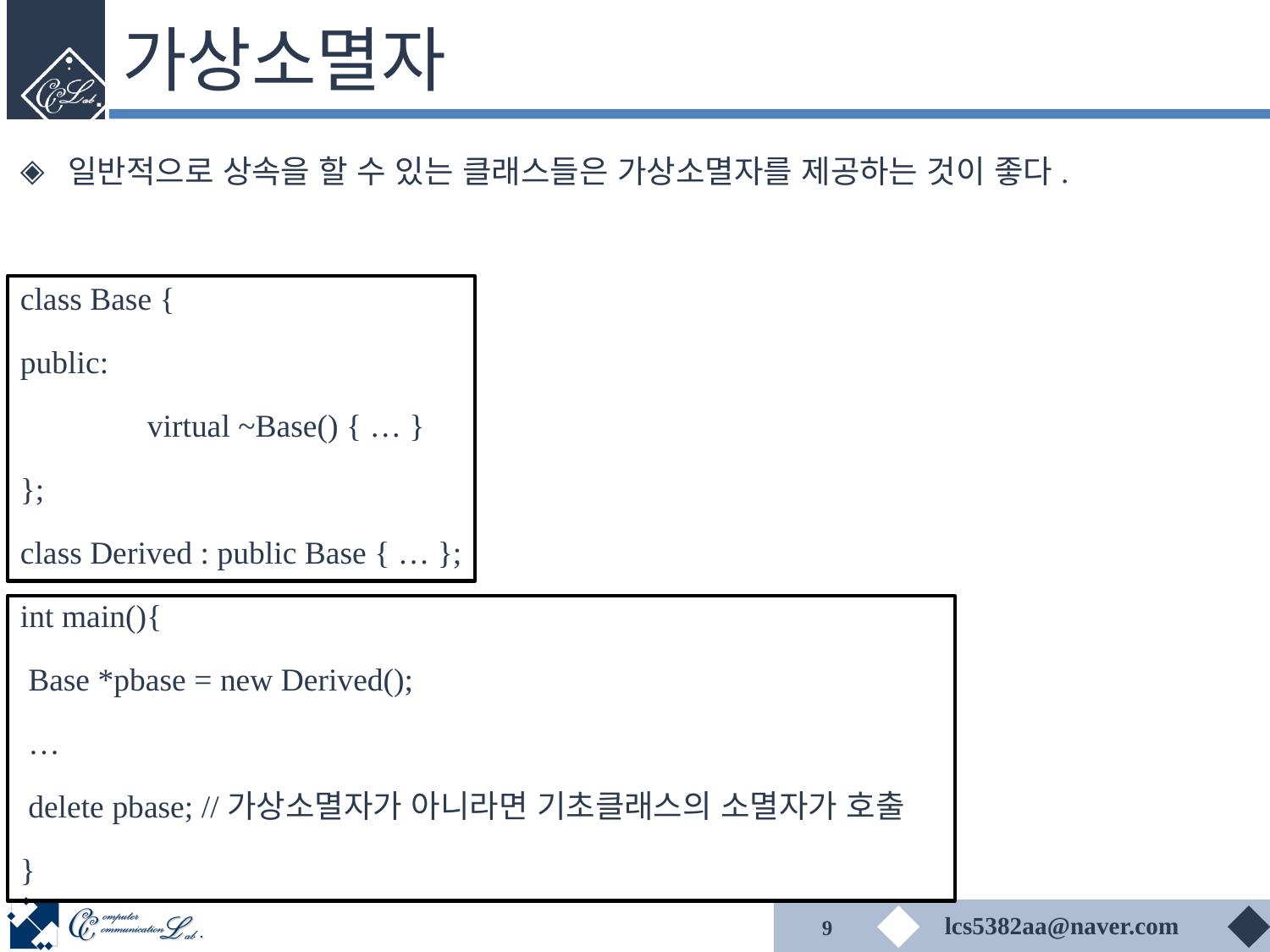

# 가상소멸자
일반적으로 상속을 할 수 있는 클래스들은 가상소멸자를 제공하는 것이 좋다.

class Base {
public:
	virtual ~Base() { … }
};
class Derived : public Base { … };
int main(){
 Base *pbase = new Derived();
 …
 delete pbase; //가상소멸자가 아니라면 기초클래스의 소멸자가 호출
}